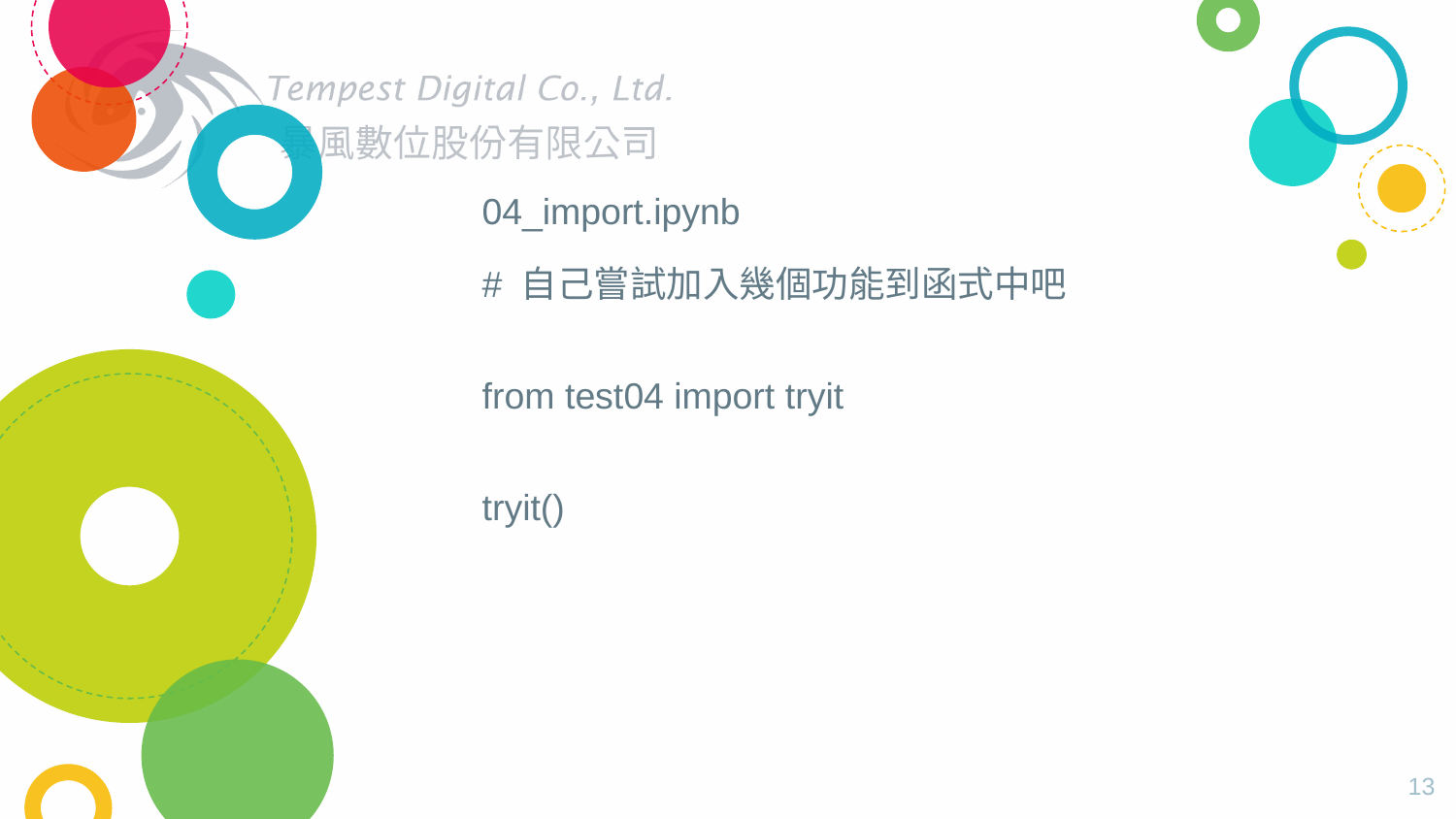

# 04_import.ipynb
# 自己嘗試加入幾個功能到函式中吧

from test04 import tryit

tryit()
13